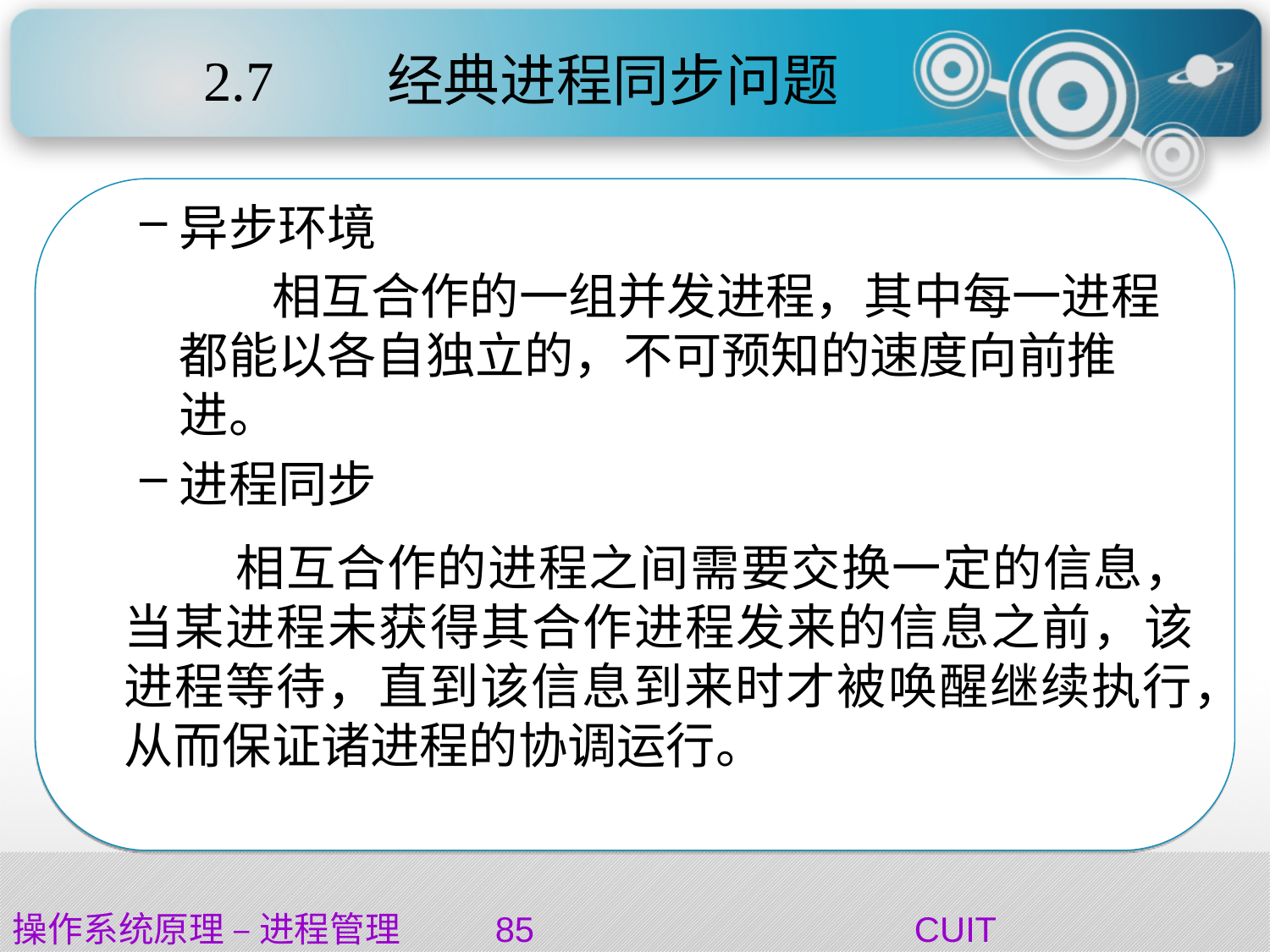

# 2.7       经典进程同步问题
异步环境
           相互合作的一组并发进程，其中每一进程都能以各自独立的，不可预知的速度向前推进。
进程同步
            相互合作的进程之间需要交换一定的信息，当某进程未获得其合作进程发来的信息之前，该进程等待，直到该信息到来时才被唤醒继续执行，从而保证诸进程的协调运行。